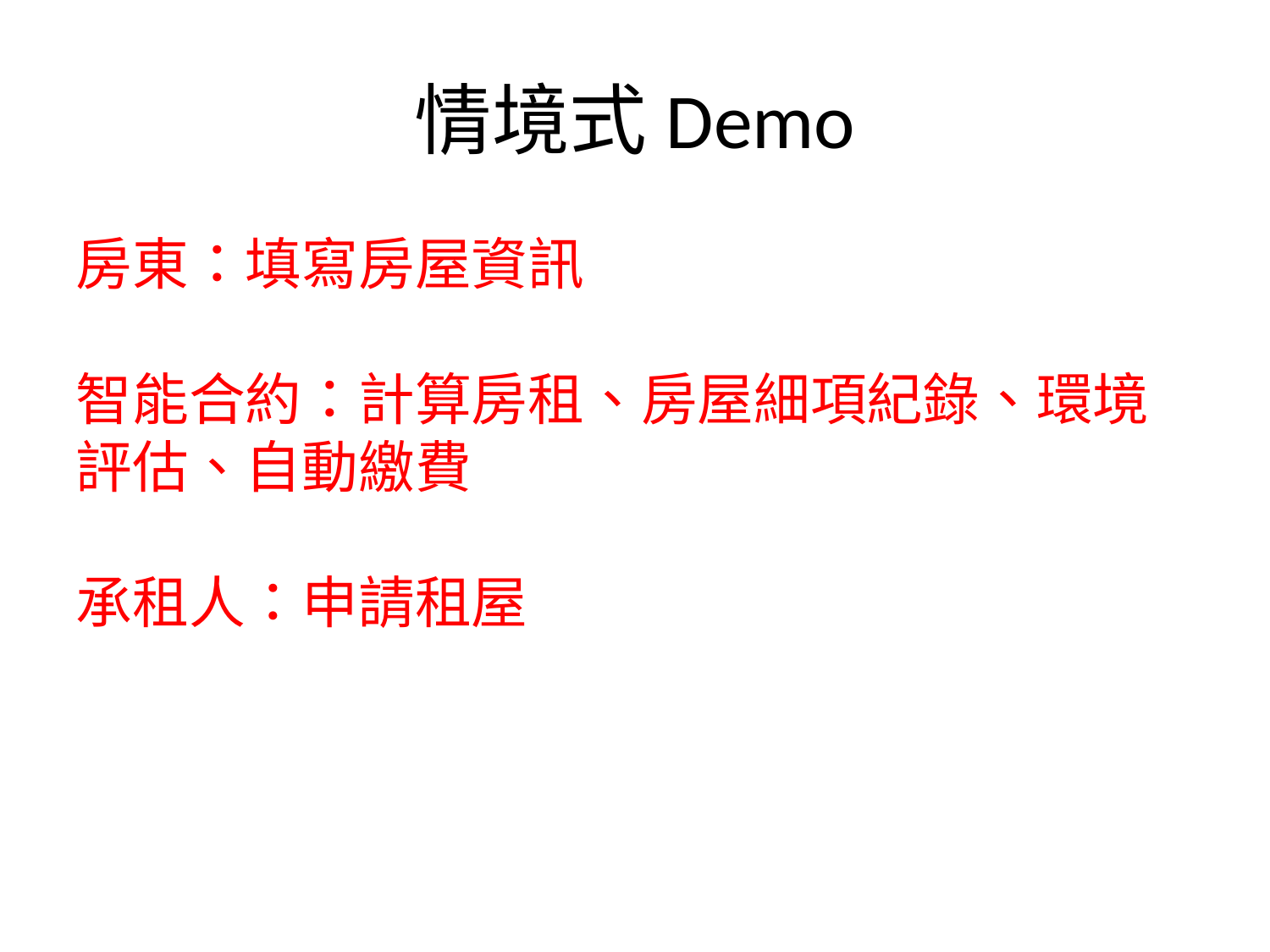

情境式Demo
房東：填寫房屋資訊

智能合約：計算房租、房屋細項紀錄、環境評估、自動繳費

承租人：申請租屋